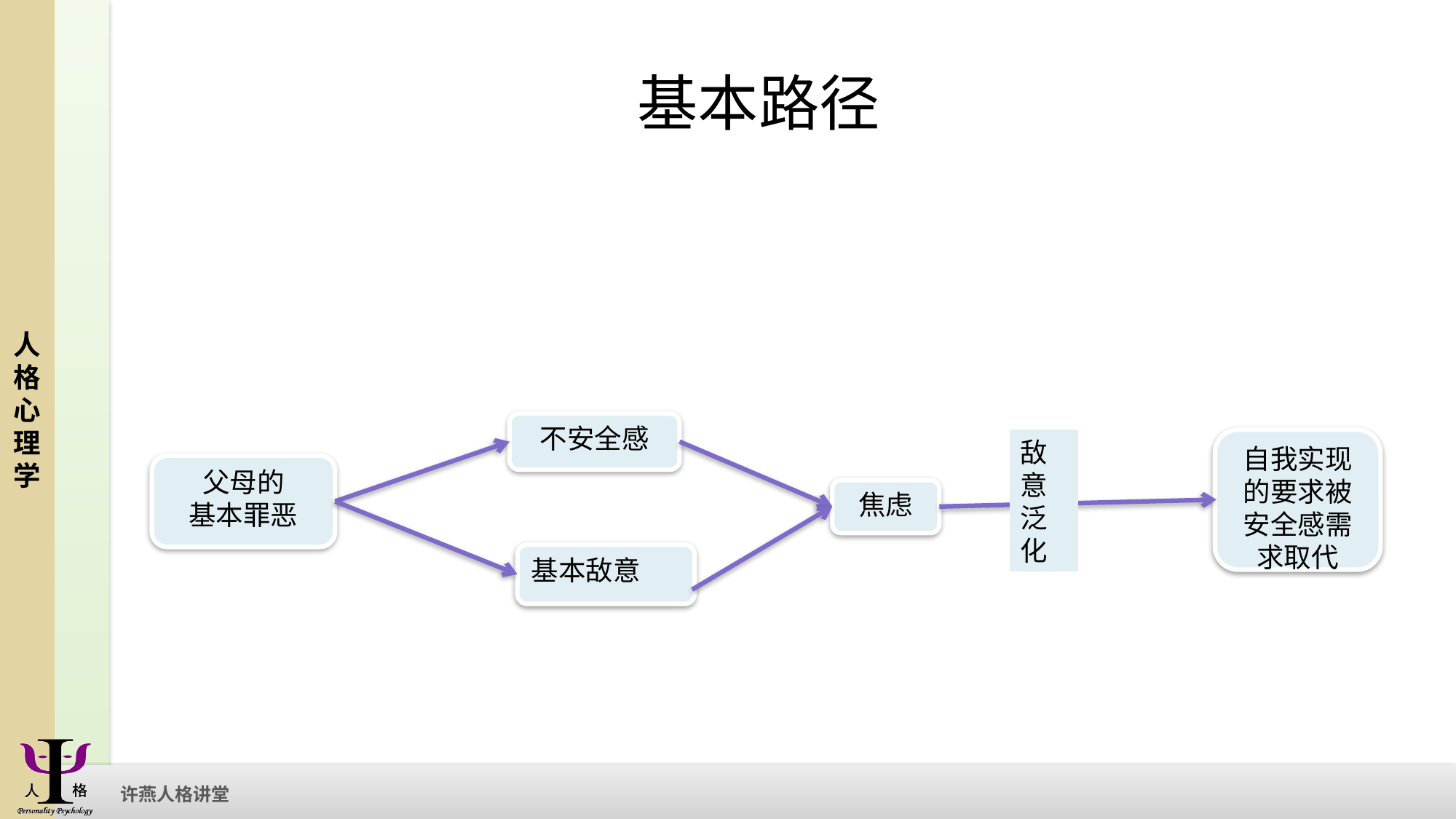

# 基本路径
不安全感
敌意泛化
自我实现的要求被安全感需求取代

父母的
基本罪恶
焦虑
基本敌意